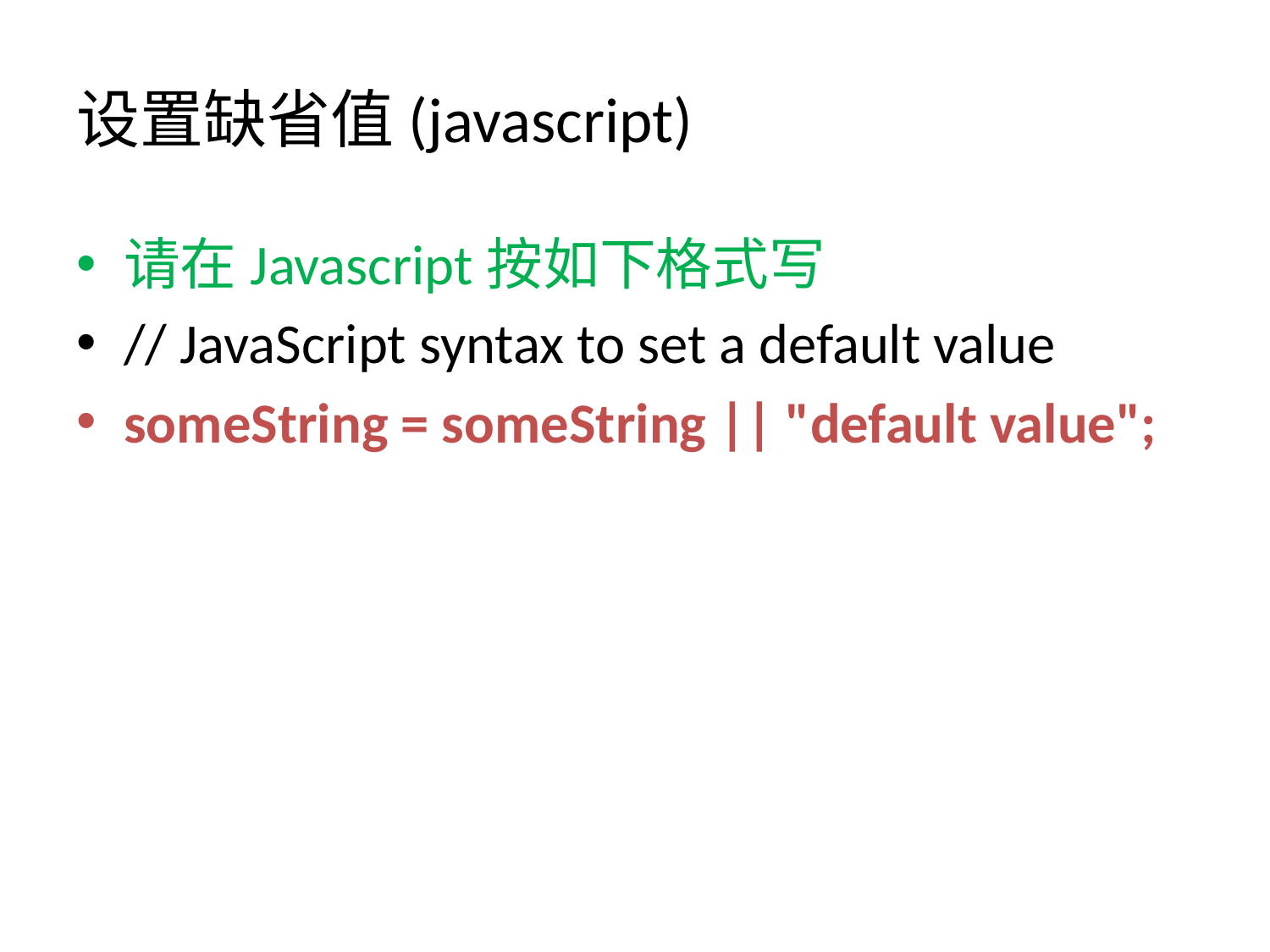

# 设置缺省值(javascript)
请在Javascript按如下格式写
// JavaScript syntax to set a default value
someString = someString || "default value";